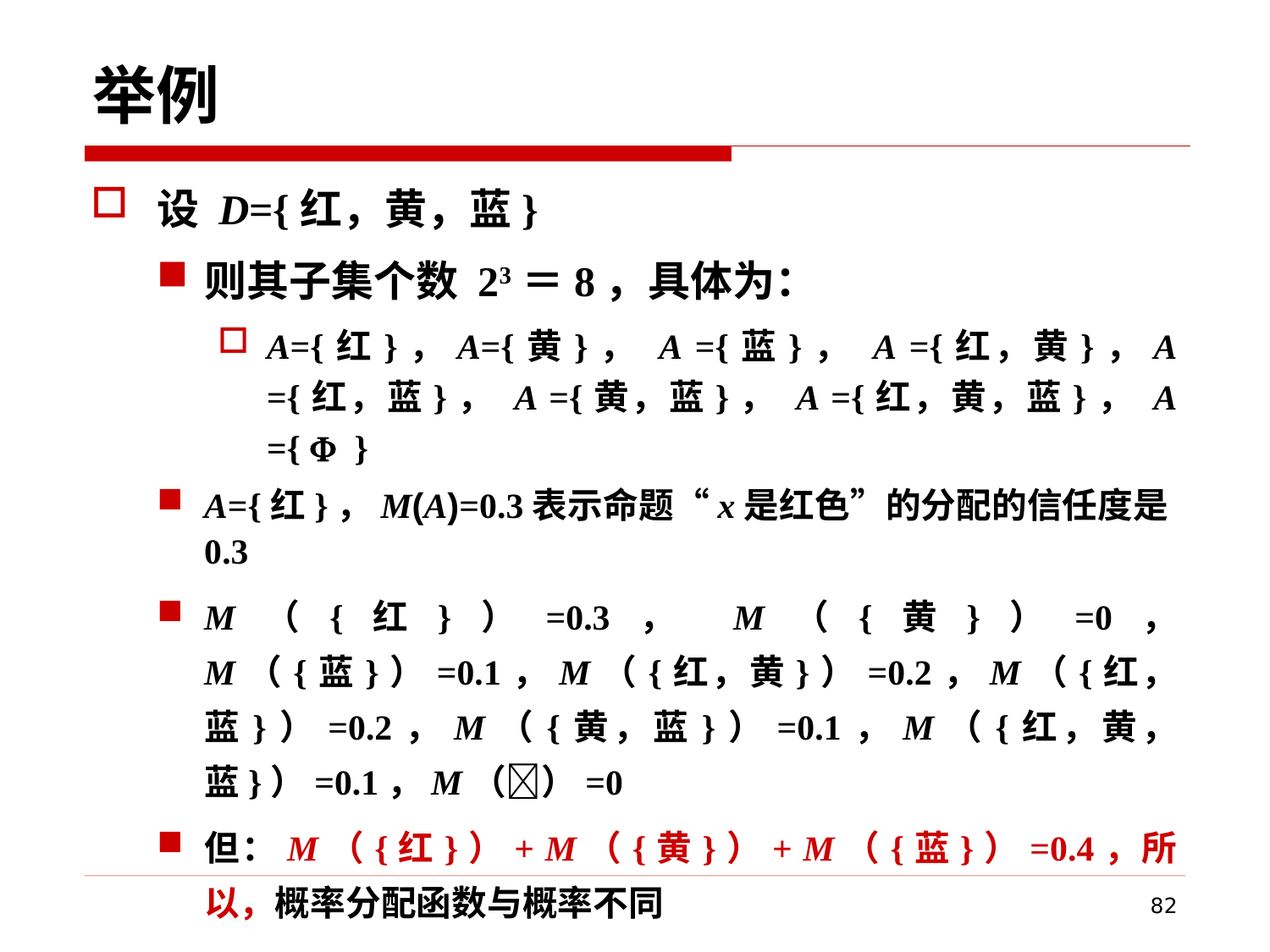

# 举例
设 D={红，黄，蓝}
则其子集个数 23＝8，具体为：
A={红}，A={黄}， A ={蓝}， A ={红，黄}，A ={红，蓝}， A ={黄，蓝}， A ={红，黄，蓝}， A ={ Φ  }
A={红}，M(A)=0.3表示命题“x是红色”的分配的信任度是0.3
M（{红}）=0.3， M（{黄}）=0， M（{蓝}）=0.1，M（{红，黄}）=0.2，M（{红，蓝}）=0.2，M（{黄，蓝}）=0.1，M（{红，黄，蓝}）=0.1，M（Φ）=0
但：M（{红}）+ M（{黄}）+ M（{蓝}）=0.4，所以，概率分配函数与概率不同

82